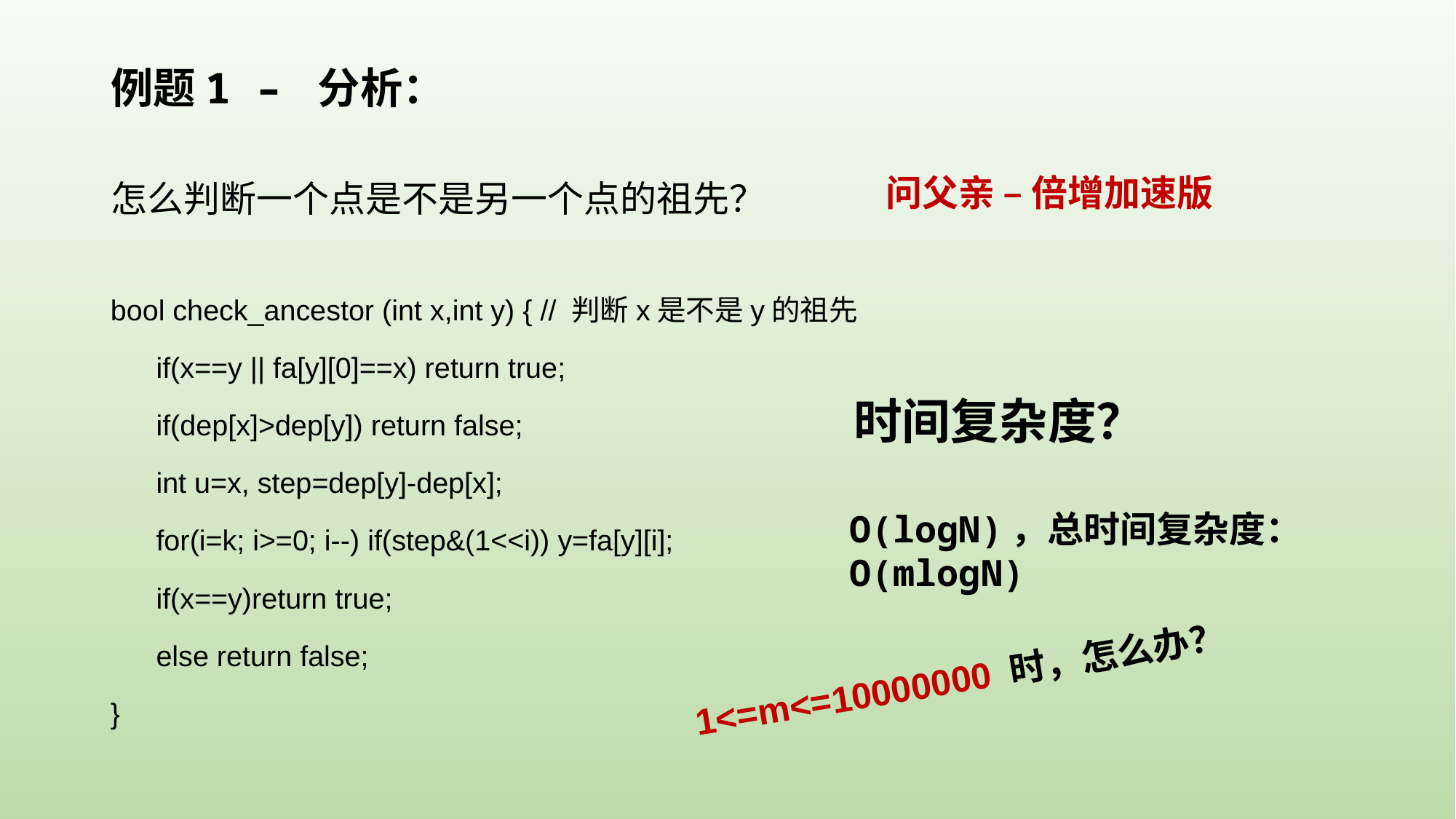

例题1 – 分析：
问父亲 – 倍增加速版
怎么判断一个点是不是另一个点的祖先？
bool check_ancestor (int x,int y) { // 判断x是不是y的祖先
	if(x==y || fa[y][0]==x) return true;
	if(dep[x]>dep[y]) return false;
	int u=x, step=dep[y]-dep[x];
	for(i=k; i>=0; i--) if(step&(1<<i)) y=fa[y][i];
	if(x==y)return true;
	else return false;
}

时间复杂度？
O(logN)，总时间复杂度：O(mlogN)
1<=m<=10000000 时，怎么办？